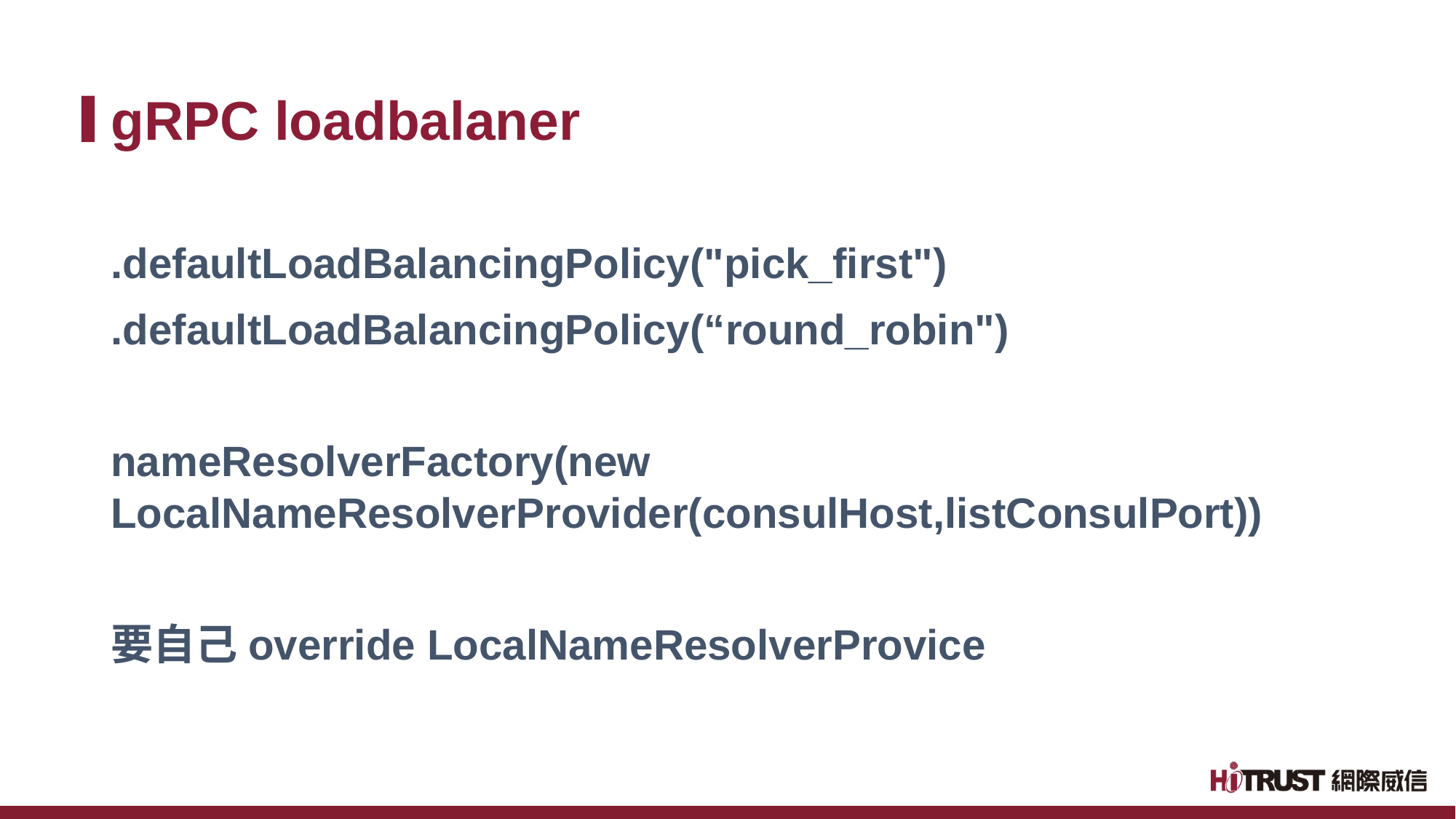

# gRPC loadbalaner

.defaultLoadBalancingPolicy("pick_first")
.defaultLoadBalancingPolicy(“round_robin")

nameResolverFactory(new LocalNameResolverProvider(consulHost,listConsulPort))

要自己override LocalNameResolverProvice